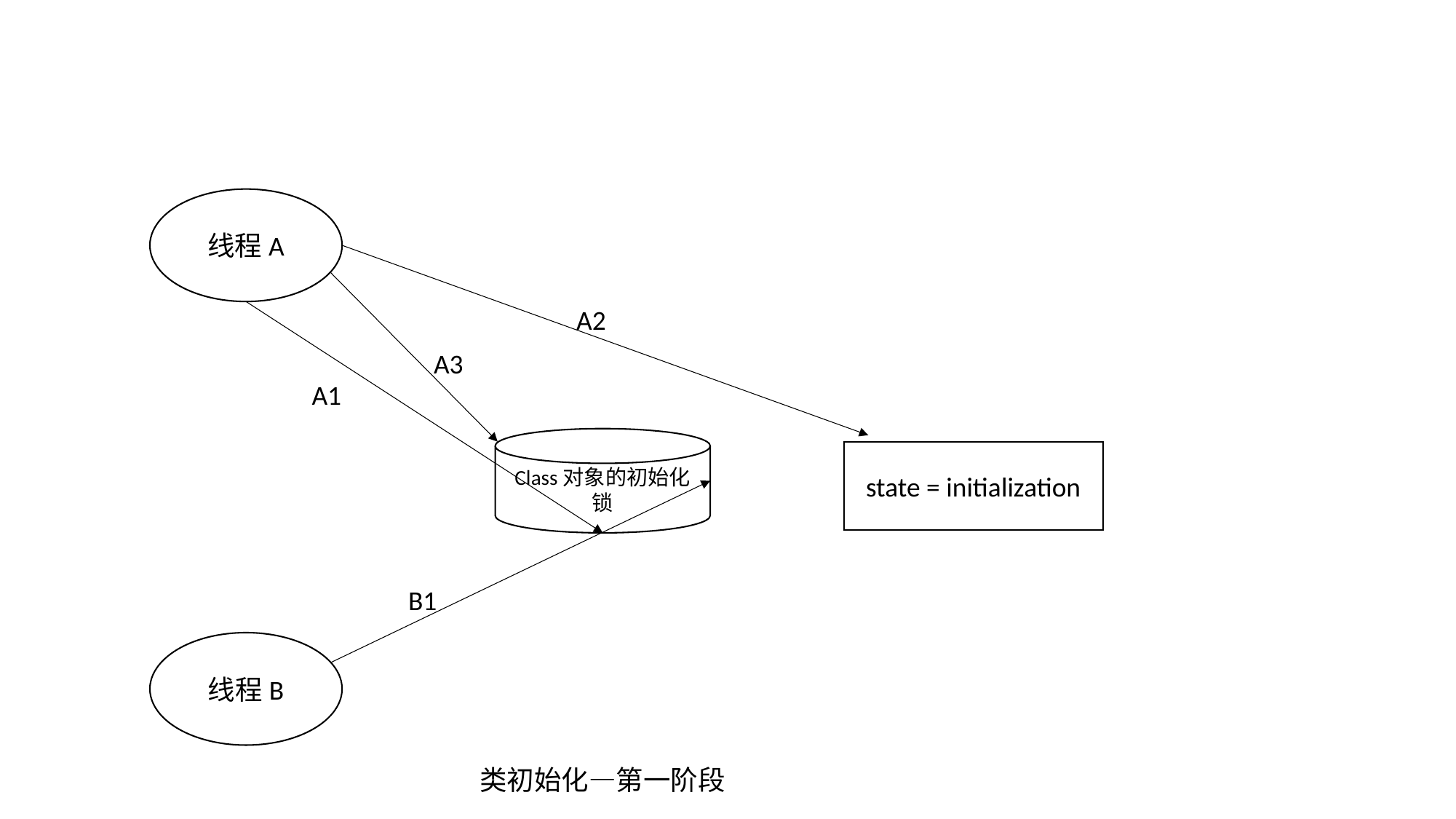

线程A
A2
A3
A1
Class对象的初始化锁
state = initialization
B1
线程B
类初始化—第一阶段